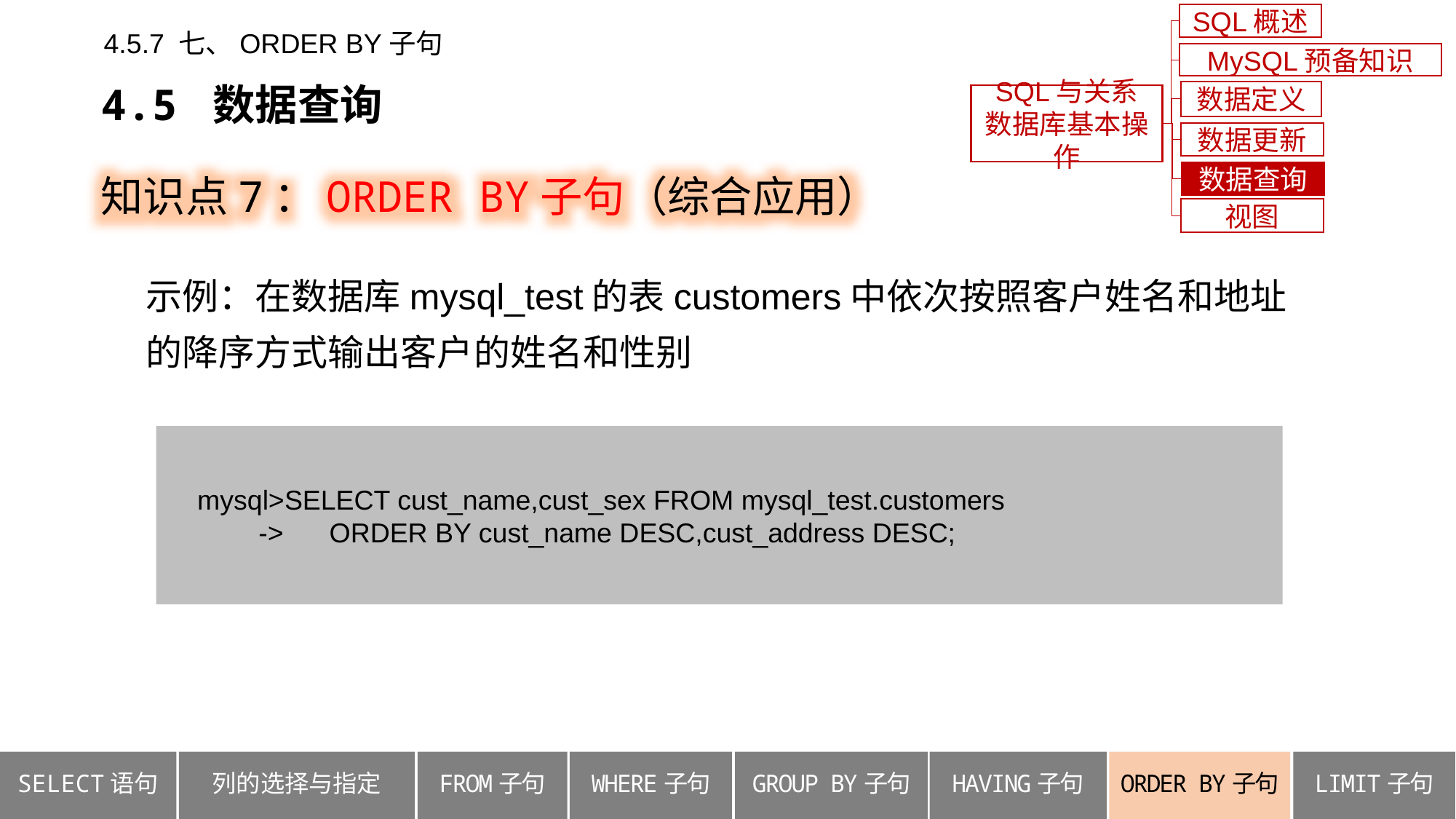

SQL概述
4.5.7 七、ORDER BY子句
MySQL预备知识
4.5 数据查询
数据定义
SQL与关系数据库基本操作
数据更新
知识点7：ORDER BY子句（综合应用）
数据查询
视图
示例：在数据库mysql_test的表customers中依次按照客户姓名和地址的降序方式输出客户的姓名和性别
    mysql>SELECT cust_name,cust_sex FROM mysql_test.customers
            ->      ORDER BY cust_name DESC,cust_address DESC;
列的选择与指定
ORDER BY子句
SELECT语句
FROM子句
WHERE子句
GROUP BY子句
HAVING子句
LIMIT子句